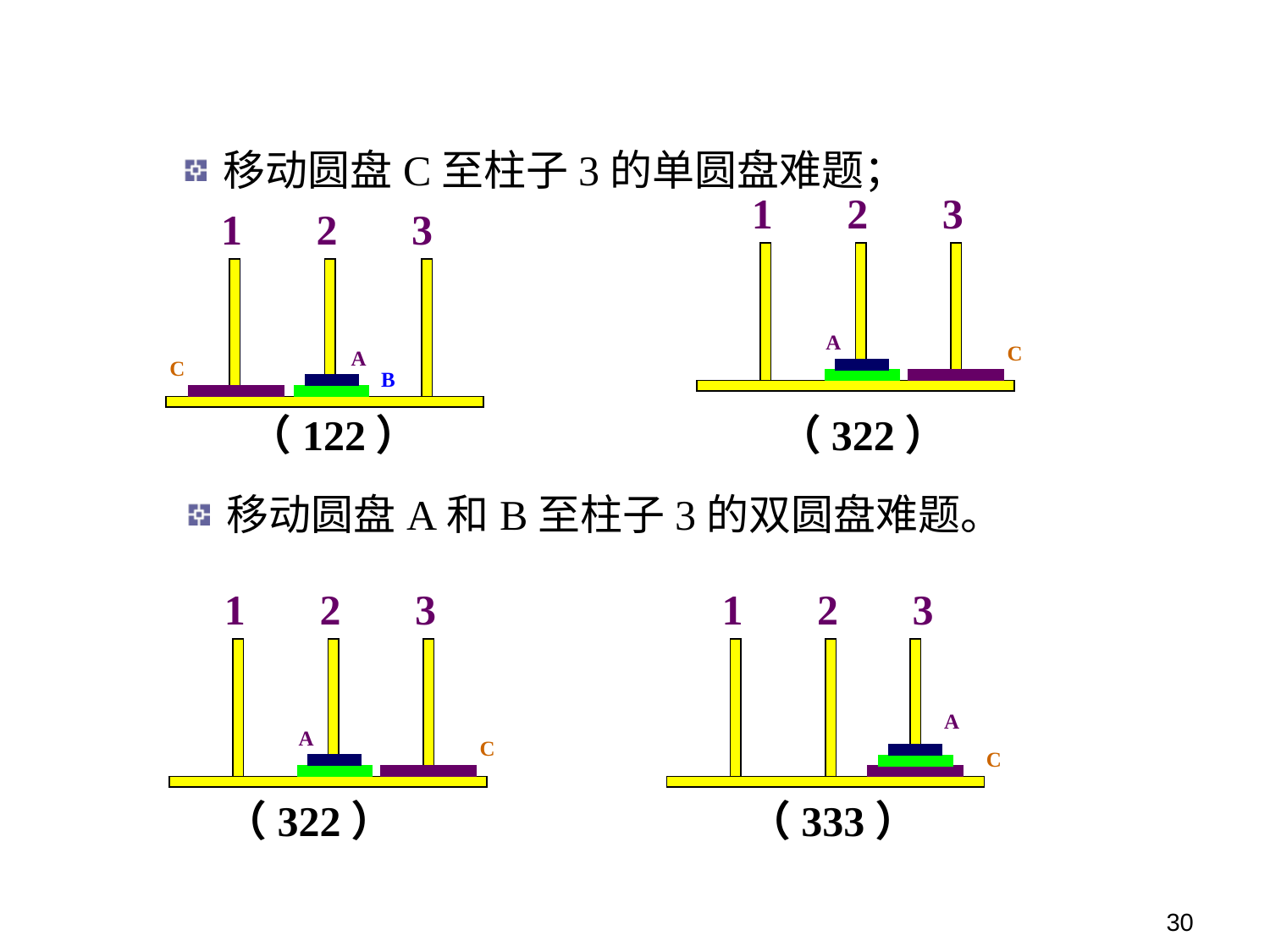

移动圆盘C至柱子3的单圆盘难题；
1       2       3
1       2       3

A
C
B

A
C
B

（122）
（322）
移动圆盘A和B至柱子3的双圆盘难题。
1       2       3

A
C
B

1       2       3

A
B

C

（322）
（333）
30